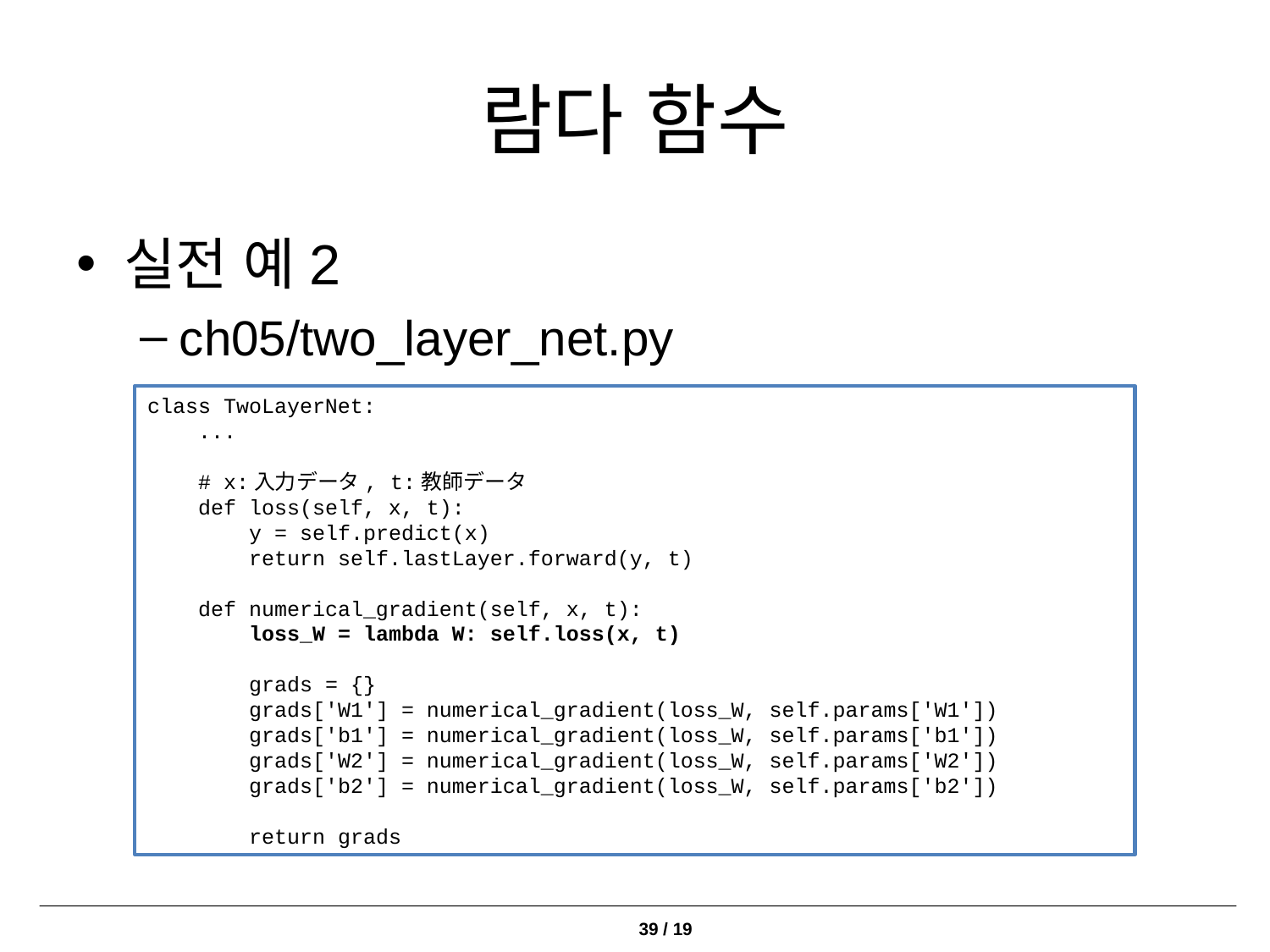

# 람다 함수
실전 예2
ch05/two_layer_net.py
class TwoLayerNet:
    ...

    # x:入力データ, t:教師データ
    def loss(self, x, t):
        y = self.predict(x)
        return self.lastLayer.forward(y, t)

    def numerical_gradient(self, x, t):
        loss_W = lambda W: self.loss(x, t)

        grads = {}
        grads['W1'] = numerical_gradient(loss_W, self.params['W1'])
        grads['b1'] = numerical_gradient(loss_W, self.params['b1'])
        grads['W2'] = numerical_gradient(loss_W, self.params['W2'])
        grads['b2'] = numerical_gradient(loss_W, self.params['b2'])

        return grads